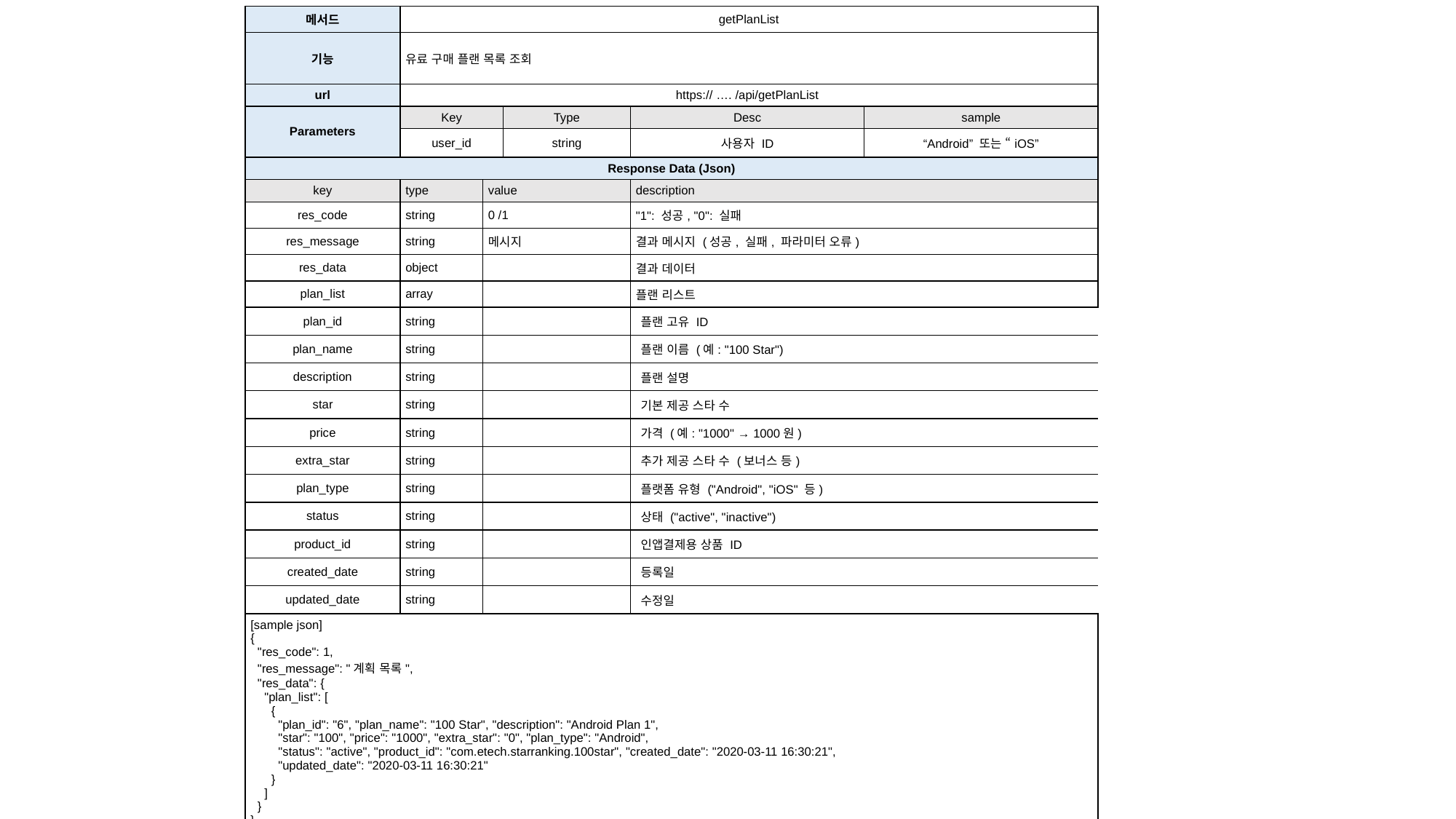

| 메서드 | getPlanList |  |  |  |  |
| --- | --- | --- | --- | --- | --- |
| 기능 | 유료 구매 플랜 목록 조회 |  |  |  |  |
| url | https:// …. /api/getPlanList |  |  |  |  |
| Parameters | Key | type | Type | Desc | sample |
|  | user\_id | String | string | 사용자 ID | “Android” 또는 “iOS” |
| Response Data (Json) |  |  |  |  |  |
| key | type | value |  | description |  |
| res\_code | string | 0 /1 |  | "1": 성공, "0": 실패 |  |
| res\_message | string | 메시지 |  | 결과 메시지 (성공, 실패, 파라미터 오류) |  |
| res\_data | object |  |  | 결과 데이터 |  |
| plan\_list | array |  |  | 플랜 리스트 |  |
| plan\_id | string |  |  | 플랜 고유 ID |  |
| plan\_name | string |  |  | 플랜 이름 (예: "100 Star") |  |
| description | string |  |  | 플랜 설명 |  |
| star | string |  |  | 기본 제공 스타 수 |  |
| price | string |  |  | 가격 (예: "1000" → 1000원) |  |
| extra\_star | string |  |  | 추가 제공 스타 수 (보너스 등) |  |
| plan\_type | string |  |  | 플랫폼 유형 ("Android", "iOS" 등) |  |
| status | string |  |  | 상태 ("active", "inactive") |  |
| product\_id | string |  |  | 인앱결제용 상품 ID |  |
| created\_date | string |  |  | 등록일 |  |
| updated\_date | string |  |  | 수정일 |  |
| [sample json] { "res\_code": 1, "res\_message": "계획 목록", "res\_data": { "plan\_list": [ { "plan\_id": "6", "plan\_name": "100 Star", "description": "Android Plan 1", "star": "100", "price": "1000", "extra\_star": "0", "plan\_type": "Android", "status": "active", "product\_id": "com.etech.starranking.100star", "created\_date": "2020-03-11 16:30:21", "updated\_date": "2020-03-11 16:30:21" } ] } } |  |  |  |  |  |